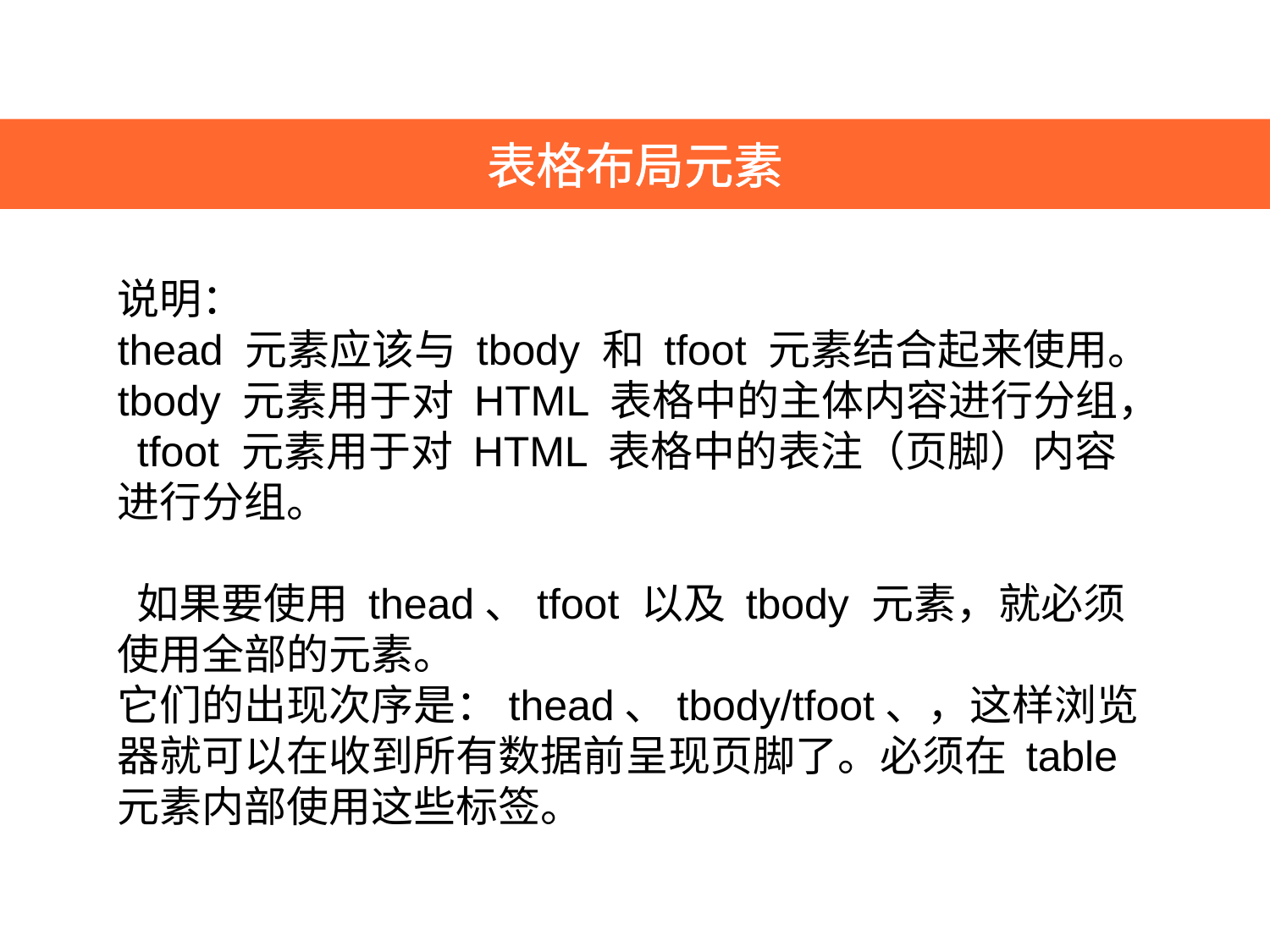

表格布局元素
说明：
thead 元素应该与 tbody 和 tfoot 元素结合起来使用。
tbody 元素用于对 HTML 表格中的主体内容进行分组， tfoot 元素用于对 HTML 表格中的表注（页脚）内容进行分组。

 如果要使用 thead、tfoot 以及 tbody 元素，就必须使用全部的元素。
它们的出现次序是：thead、tbody/tfoot、，这样浏览器就可以在收到所有数据前呈现页脚了。必须在 table 元素内部使用这些标签。